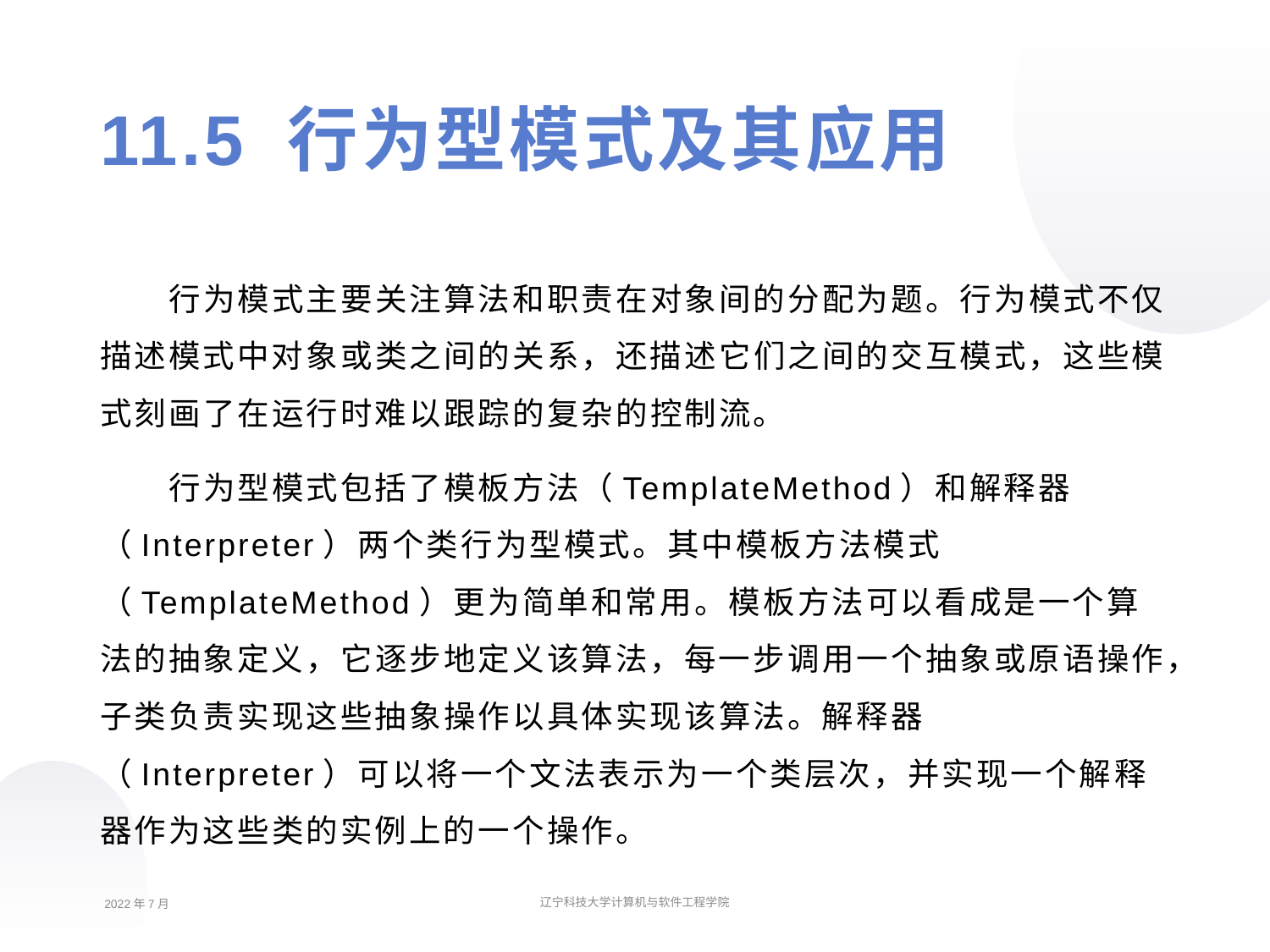

11.5 行为型模式及其应用
行为模式主要关注算法和职责在对象间的分配为题。行为模式不仅描述模式中对象或类之间的关系，还描述它们之间的交互模式，这些模式刻画了在运行时难以跟踪的复杂的控制流。
行为型模式包括了模板方法（TemplateMethod）和解释器（Interpreter）两个类行为型模式。其中模板方法模式（TemplateMethod）更为简单和常用。模板方法可以看成是一个算法的抽象定义，它逐步地定义该算法，每一步调用一个抽象或原语操作，子类负责实现这些抽象操作以具体实现该算法。解释器（Interpreter）可以将一个文法表示为一个类层次，并实现一个解释器作为这些类的实例上的一个操作。

2022年7月
辽宁科技大学计算机与软件工程学院
107